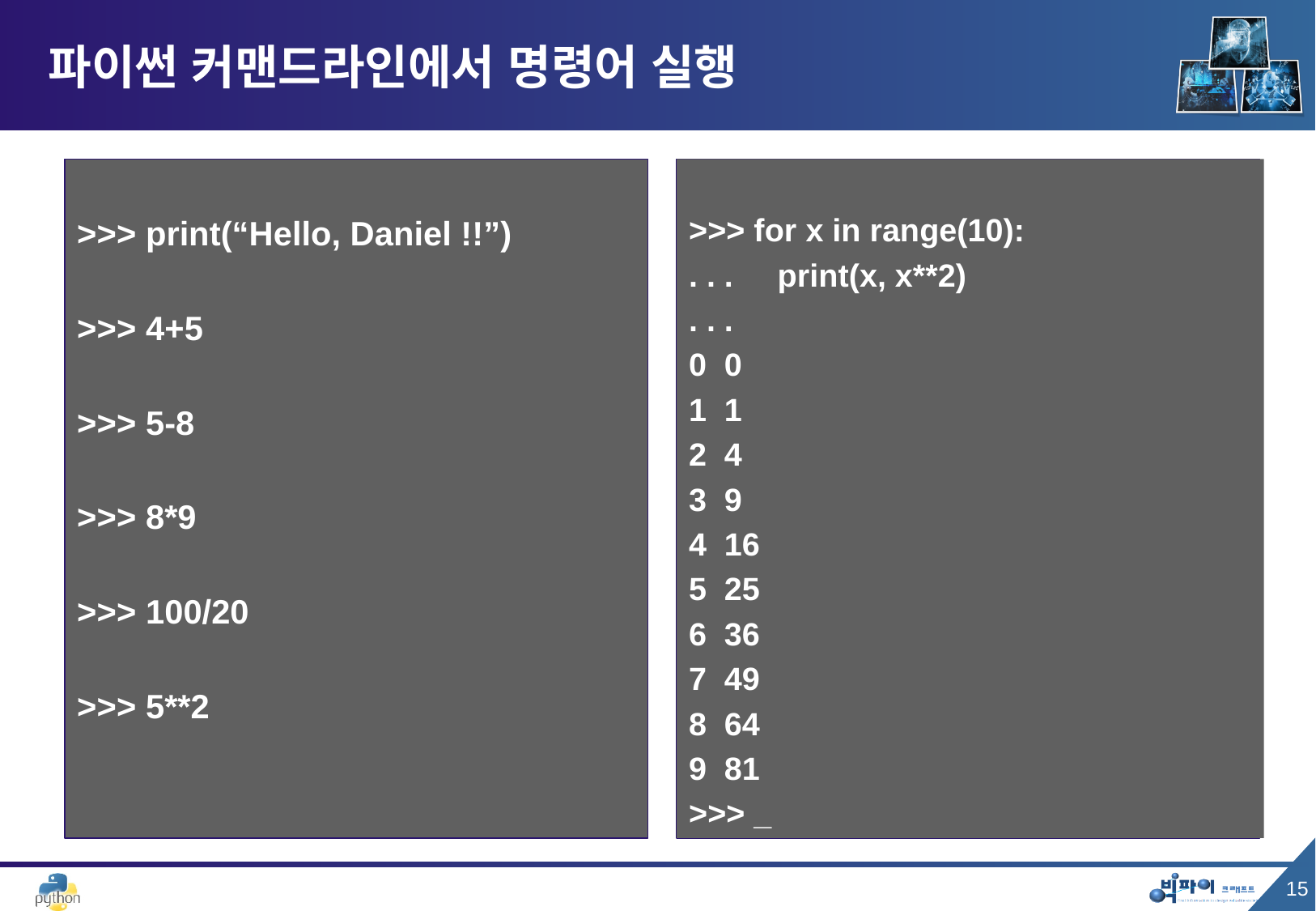

# 파이썬 커맨드라인에서 명령어 실행

>>> print(“Hello, Daniel !!”)

>>> 4+5

>>> 5-8

>>> 8*9

>>> 100/20

>>> 5**2

>>> for x in range(10):
. . .     print(x, x**2)
. . .
0  0
1  1
2  4
3  9
4  16
5  25
6  36
7  49
8  64
9  81
>>> _